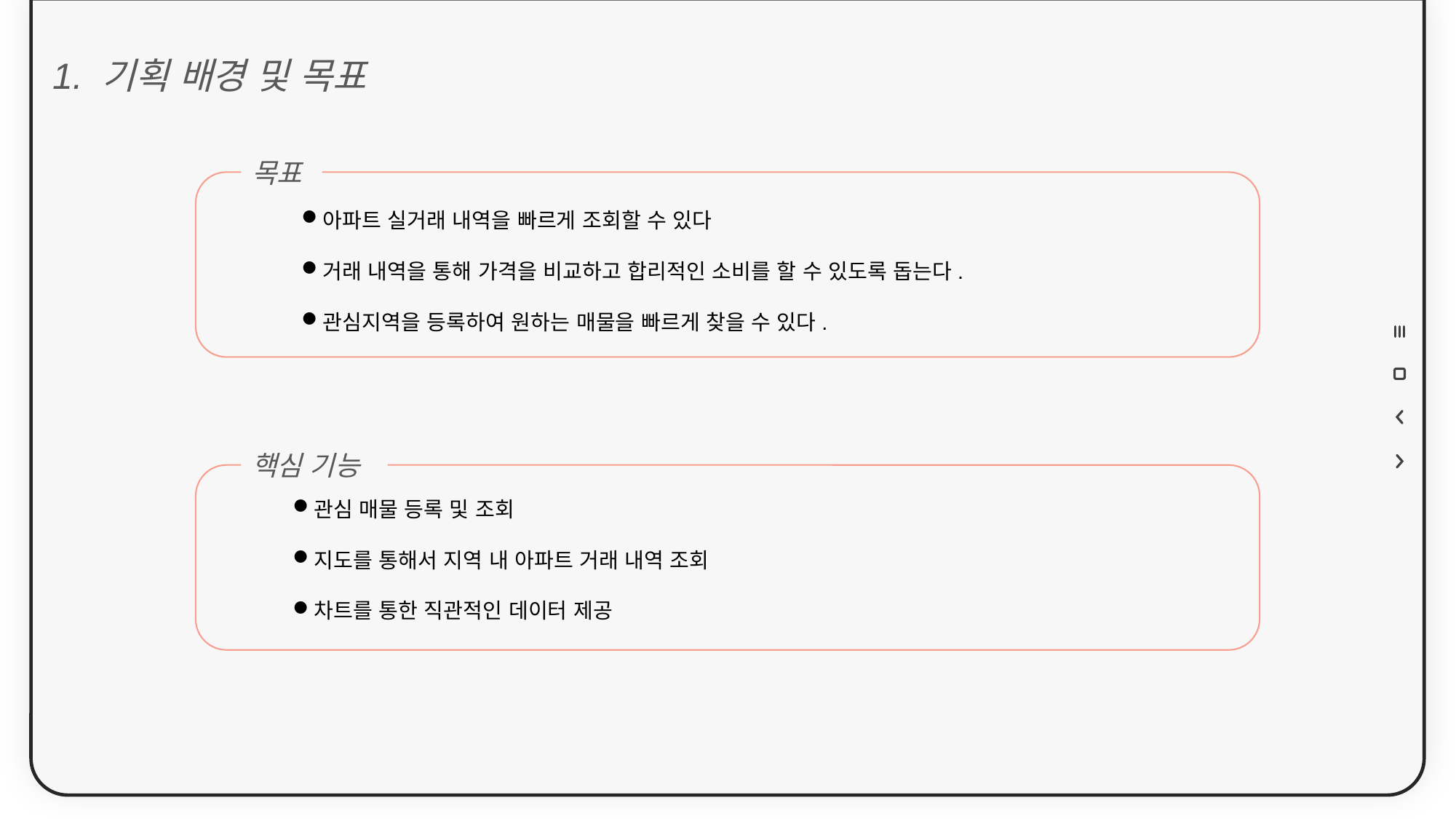

1. 기획 배경 및 목표

목표

아파트 실거래 내역을 빠르게 조회할 수 있다

거래 내역을 통해 가격을 비교하고 합리적인 소비를 할 수 있도록 돕는다.

관심지역을 등록하여 원하는 매물을 빠르게 찾을 수 있다.
핵심 기능

관심 매물 등록 및 조회

지도를 통해서 지역 내 아파트 거래 내역 조회

차트를 통한 직관적인 데이터 제공